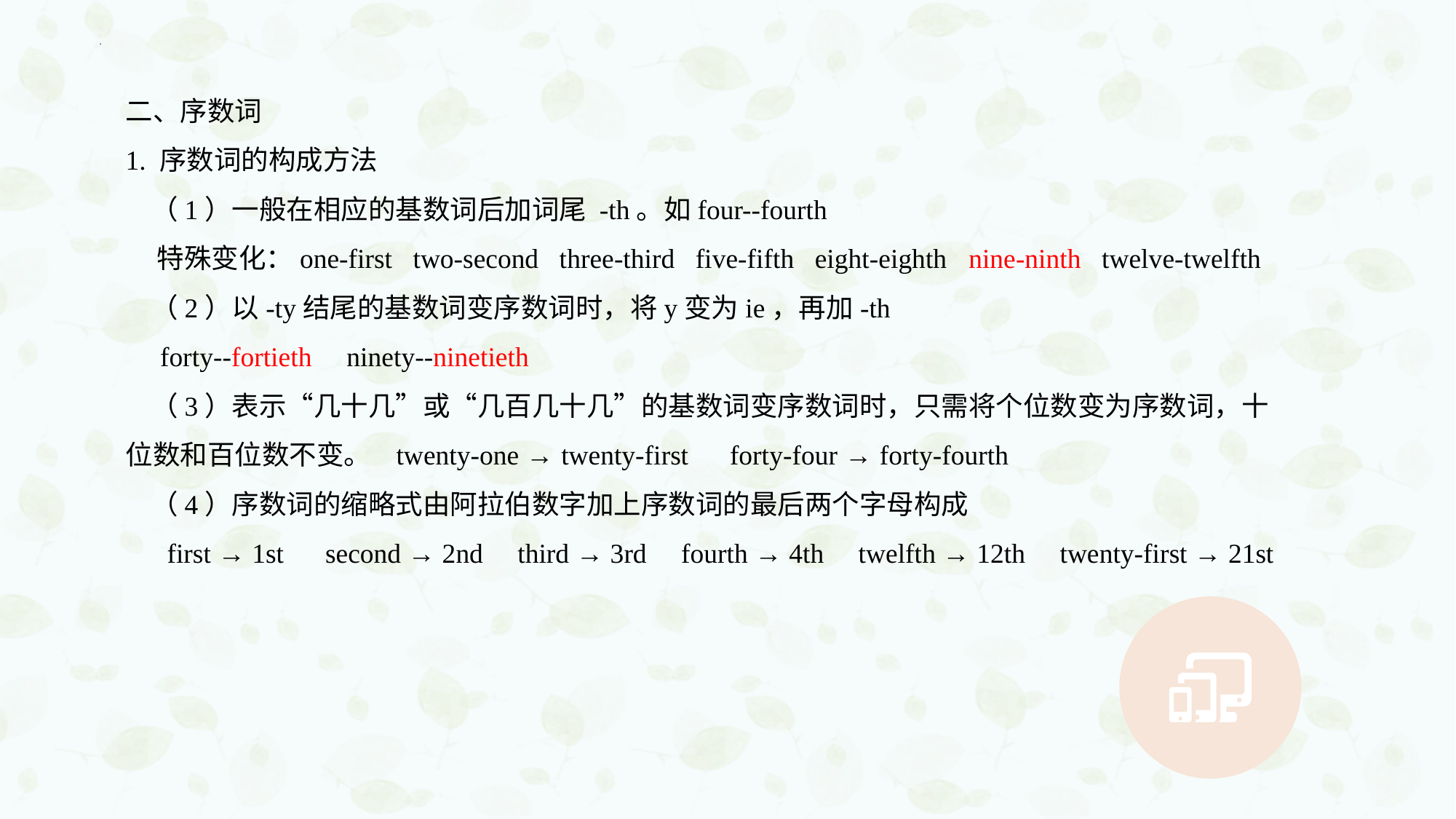

二、序数词
1. 序数词的构成方法
   （1）一般在相应的基数词后加词尾 -th。如four--fourth
    特殊变化：one-first   two-second   three-third   five-fifth   eight-eighth   nine-ninth   twelve-twelfth
   （2）以-ty结尾的基数词变序数词时，将y变为ie，再加-th
     forty--fortieth     ninety--ninetieth
   （3）表示“几十几”或“几百几十几”的基数词变序数词时，只需将个位数变为序数词，十位数和百位数不变。   twenty-one → twenty-first      forty-four → forty-fourth
   （4）序数词的缩略式由阿拉伯数字加上序数词的最后两个字母构成
      first → 1st      second → 2nd     third → 3rd     fourth → 4th     twelfth → 12th     twenty-first → 21st